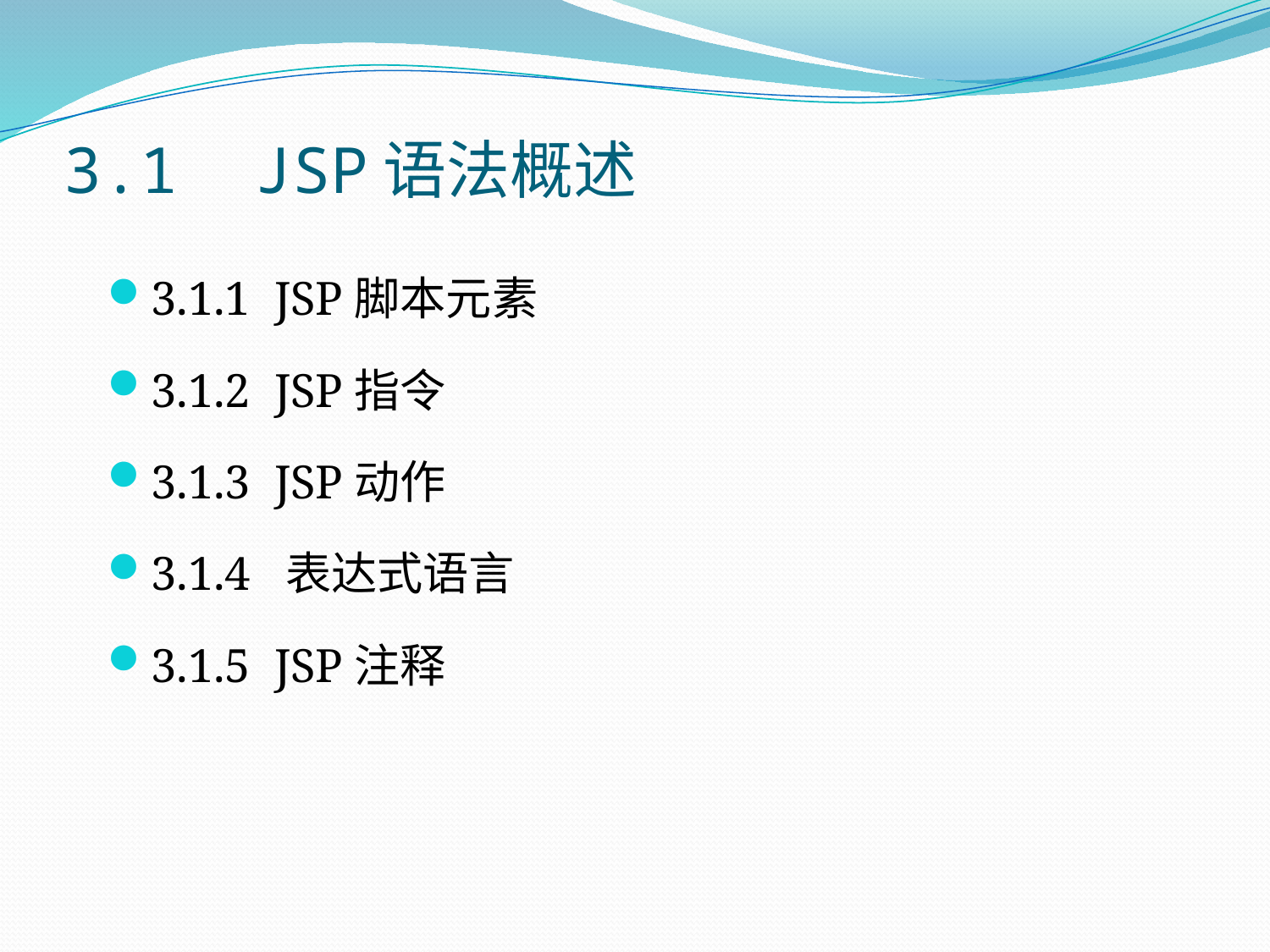

3.1  JSP语法概述
3.1.1  JSP脚本元素
3.1.2  JSP指令
3.1.3  JSP动作
3.1.4  表达式语言
3.1.5  JSP注释